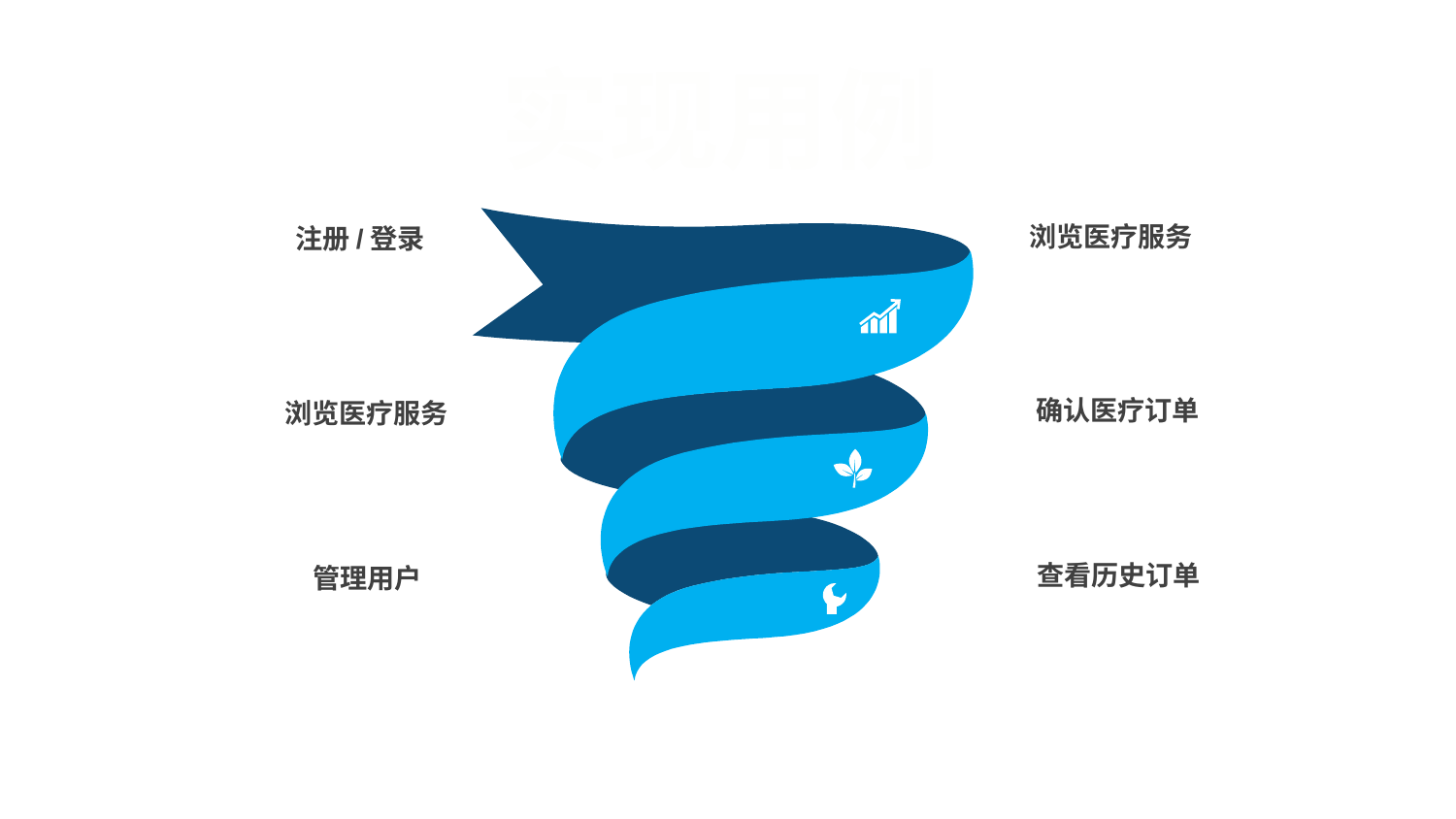

实现用例

浏览医疗服务

注册/登录

确认医疗订单

浏览医疗服务

查看历史订单

管理用户